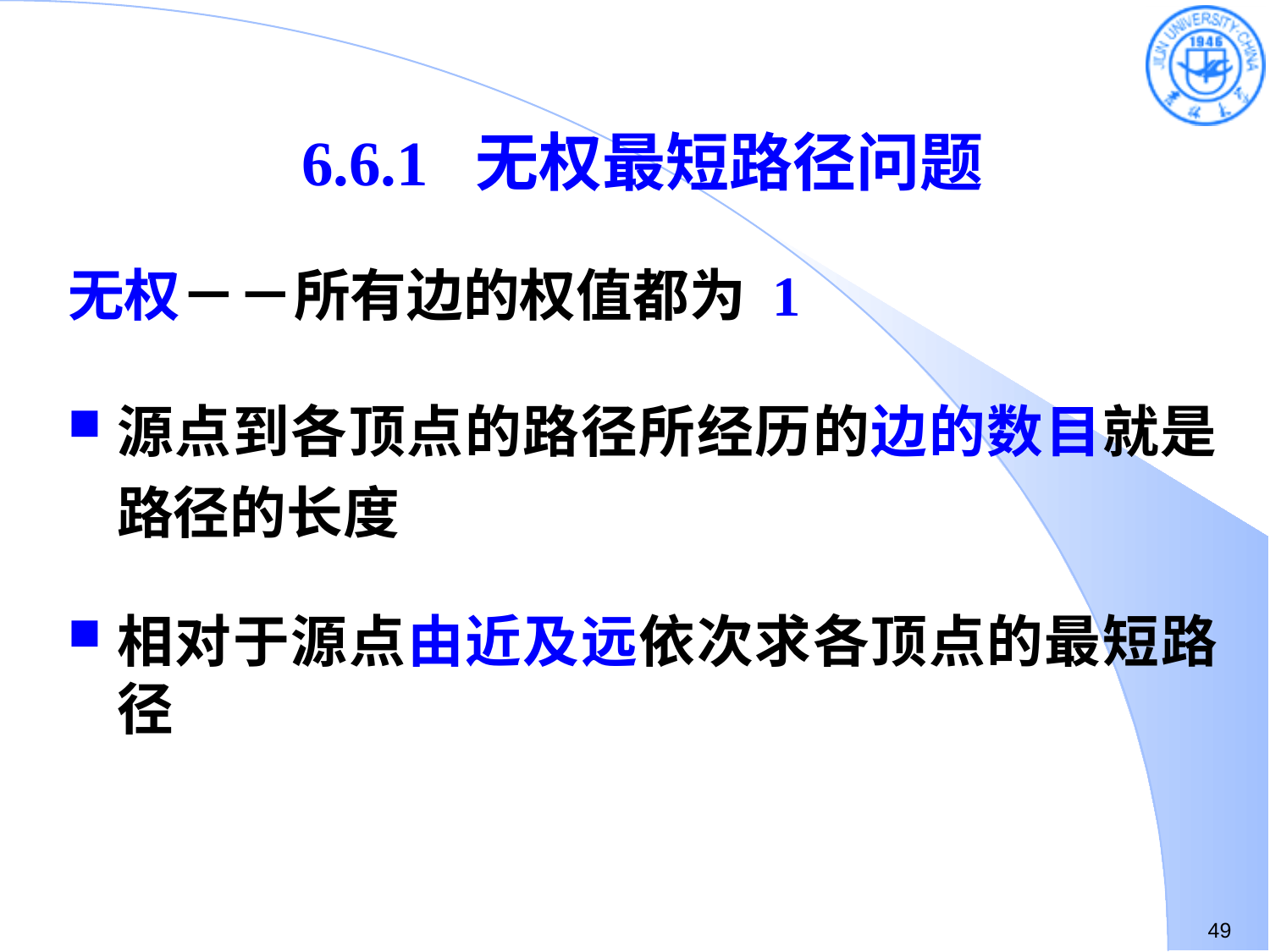

6.6.1  无权最短路径问题

无权－－所有边的权值都为 1

源点到各顶点的路径所经历的边的数目就是路径的长度

相对于源点由近及远依次求各顶点的最短路径